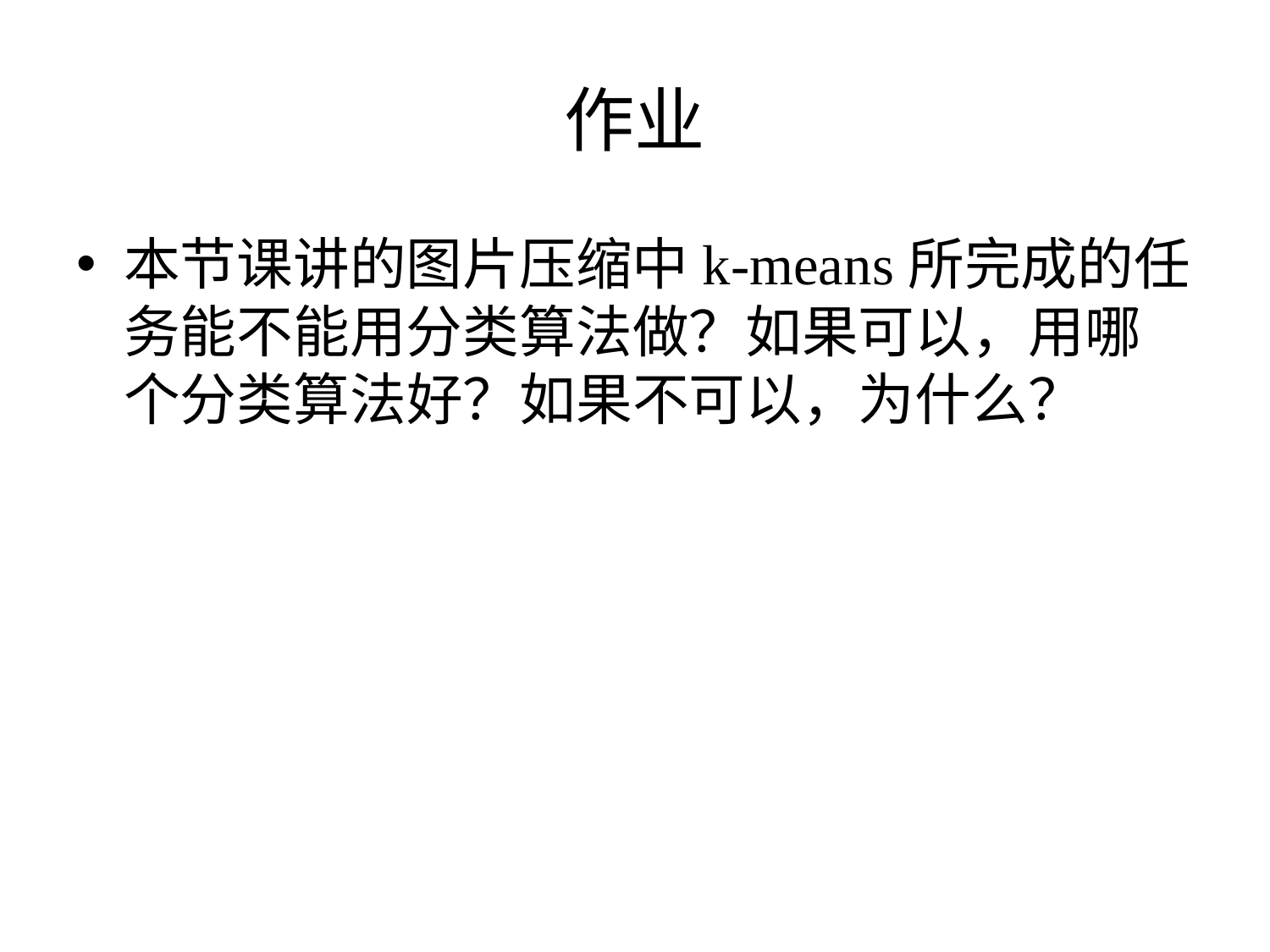

# 作业
本节课讲的图片压缩中k-means所完成的任务能不能用分类算法做？如果可以，用哪个分类算法好？如果不可以，为什么？